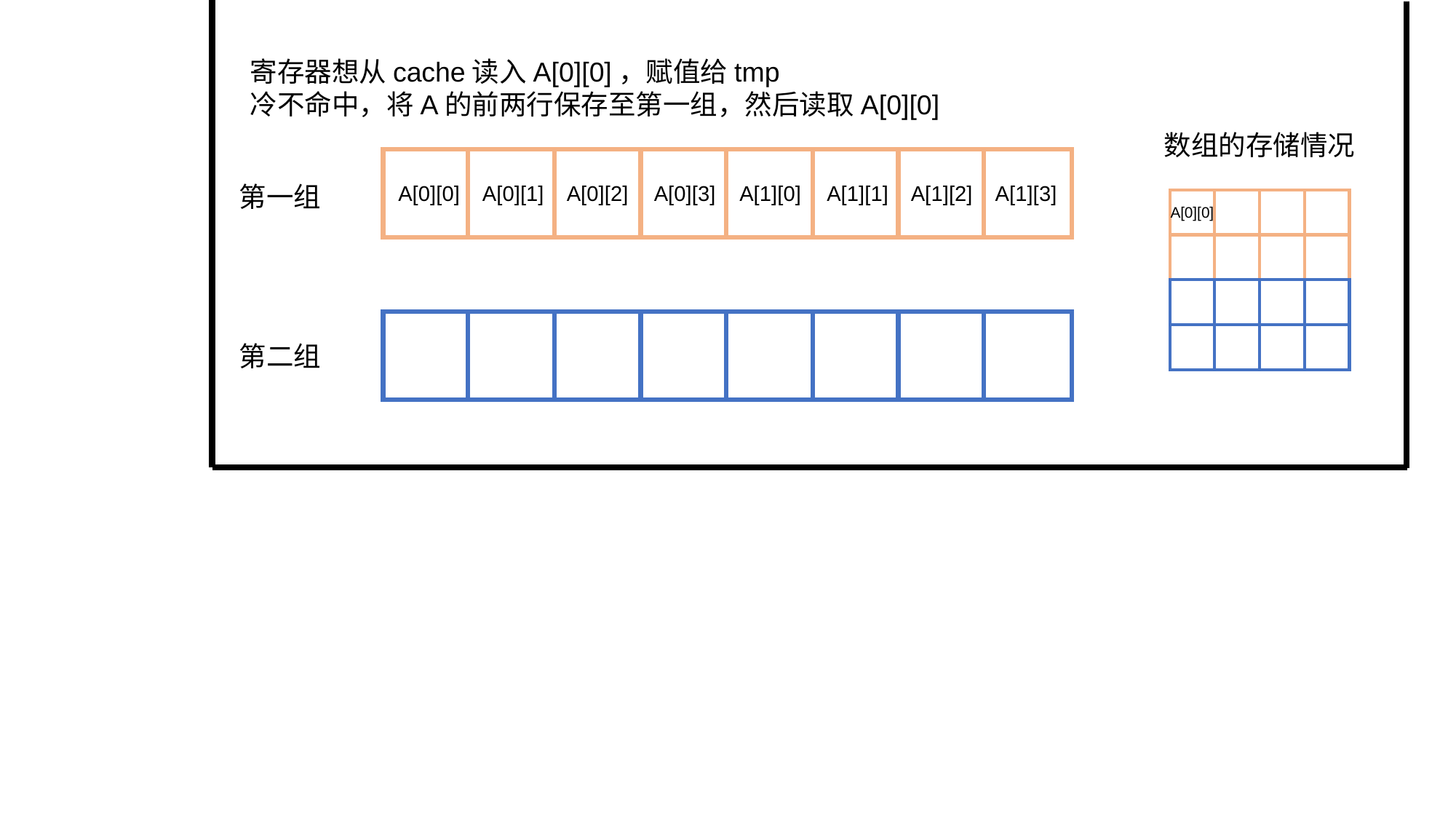

寄存器想从cache读入A[0][0]，赋值给tmp
冷不命中，将A的前两行保存至第一组，然后读取A[0][0]
数组的存储情况

A[1][3]
A[0][2]
A[0][3]
A[1][0]
A[1][1]
A[1][2]
A[0][0]
A[0][1]
第一组

A[0][0]

第二组